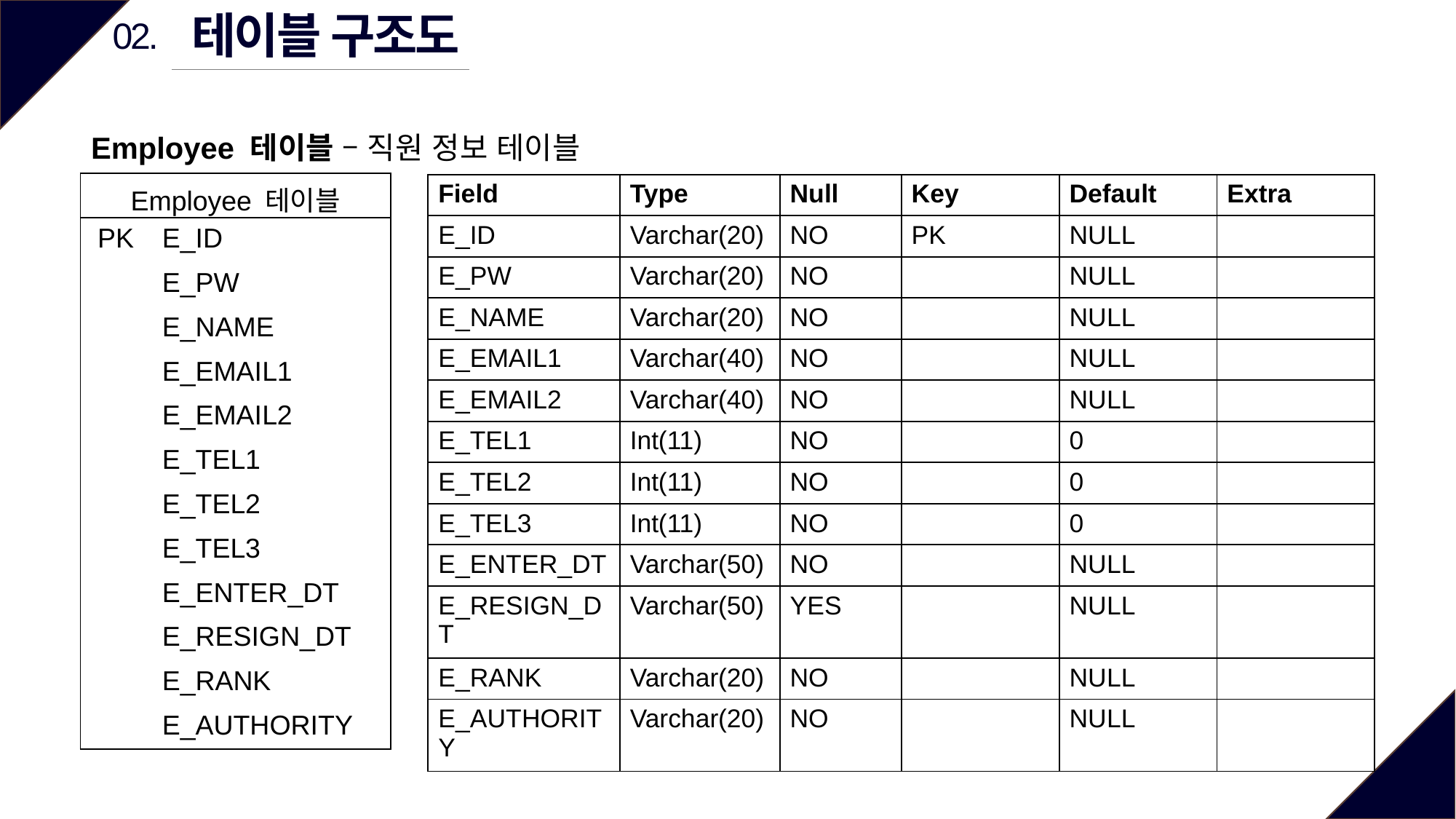

테이블 구조도
02.
Employee 테이블 – 직원 정보 테이블
| Employee 테이블 |  |
| --- | --- |
| PK | E\_ID |
|  | E\_PW |
|  | E\_NAME |
|  | E\_EMAIL1 |
|  | E\_EMAIL2 |
|  | E\_TEL1 |
|  | E\_TEL2 |
|  | E\_TEL3 |
|  | E\_ENTER\_DT |
|  | E\_RESIGN\_DT |
|  | E\_RANK |
|  | E\_AUTHORITY |
| Field | Type | Null | Key | Default | Extra |
| --- | --- | --- | --- | --- | --- |
| E\_ID | Varchar(20) | NO | PK | NULL |  |
| E\_PW | Varchar(20) | NO |  | NULL |  |
| E\_NAME | Varchar(20) | NO |  | NULL |  |
| E\_EMAIL1 | Varchar(40) | NO |  | NULL |  |
| E\_EMAIL2 | Varchar(40) | NO |  | NULL |  |
| E\_TEL1 | Int(11) | NO |  | 0 |  |
| E\_TEL2 | Int(11) | NO |  | 0 |  |
| E\_TEL3 | Int(11) | NO |  | 0 |  |
| E\_ENTER\_DT | Varchar(50) | NO |  | NULL |  |
| E\_RESIGN\_DT | Varchar(50) | YES |  | NULL |  |
| E\_RANK | Varchar(20) | NO |  | NULL |  |
| E\_AUTHORITY | Varchar(20) | NO |  | NULL |  |